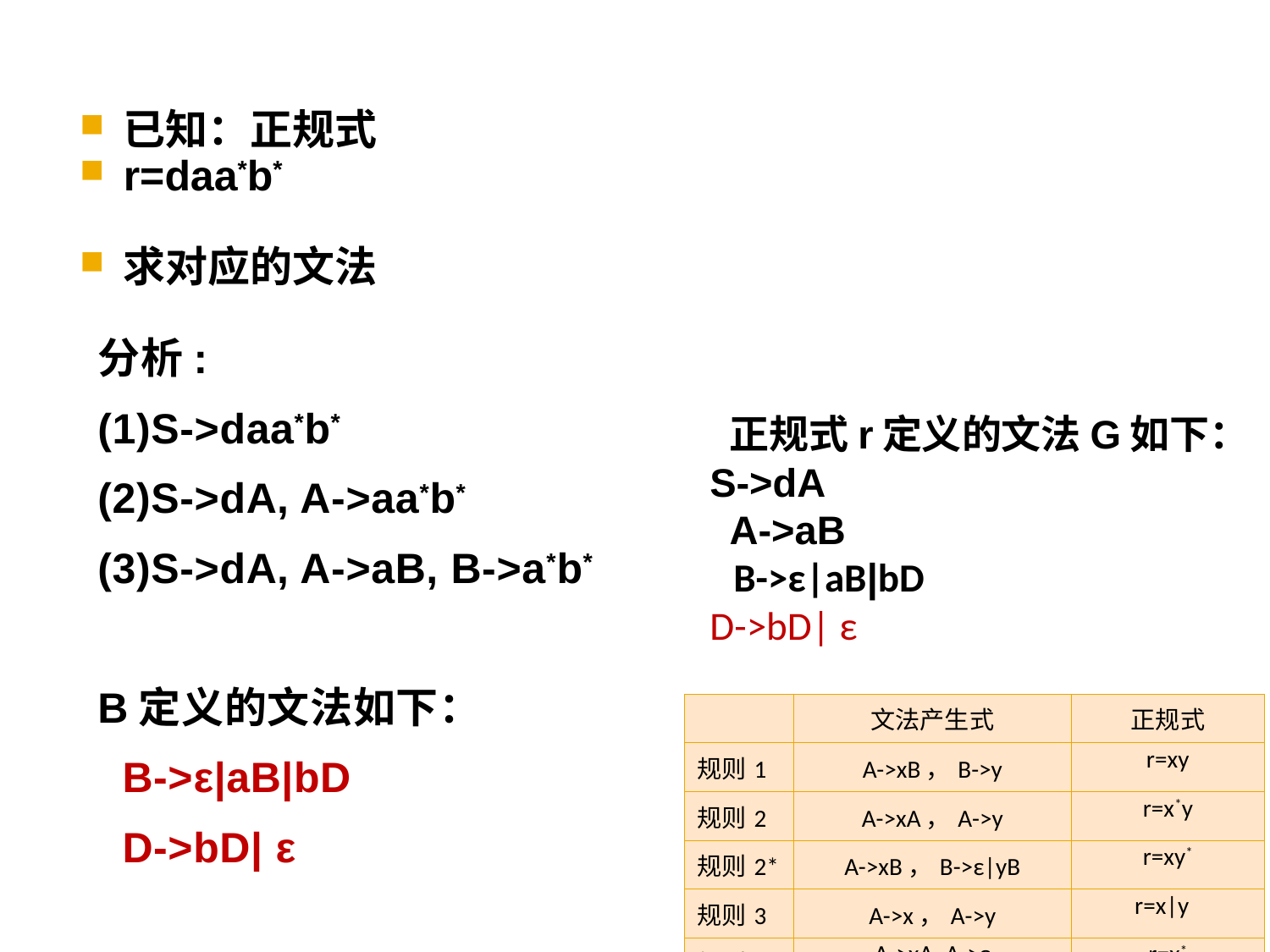

已知：正规式
r=daa*b*

求对应的文法
分析:
(1)S->daa*b*
(2)S->dA, A->aa*b*
(3)S->dA, A->aB, B->a*b*

B定义的文法如下：
  B->ε|aB|bD
  D->bD| ε
	正规式r定义的文法G如下：
  S->dA
	A->aB
     B->ε|aB|bD
  D->bD| ε
|  | 文法产生式 | 正规式 |
| --- | --- | --- |
| 规则1 | A->xB，B->y | r=xy |
| 规则2 | A->xA，A->y | r=x\*y |
| 规则2\* | A->xB，B->ε|yB | r=xy\* |
| 规则3 | A->x，A->y | r=x|y |
| 规则4 | A->xA, A->ε | r=x\* |
32